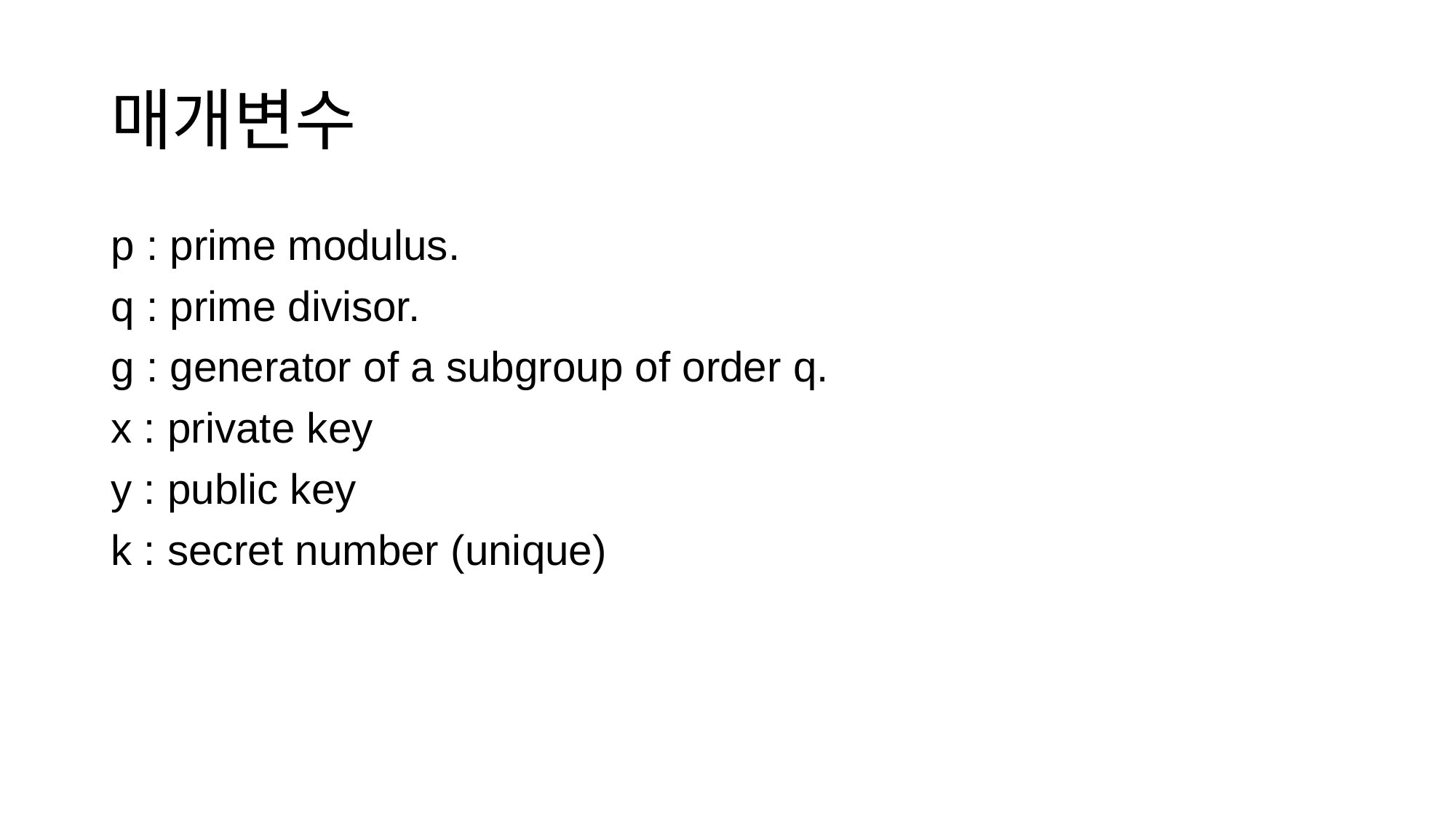

# 매개변수
p : prime modulus.
q : prime divisor.
g : generator of a subgroup of order q.
x : private key
y : public key
k : secret number (unique)